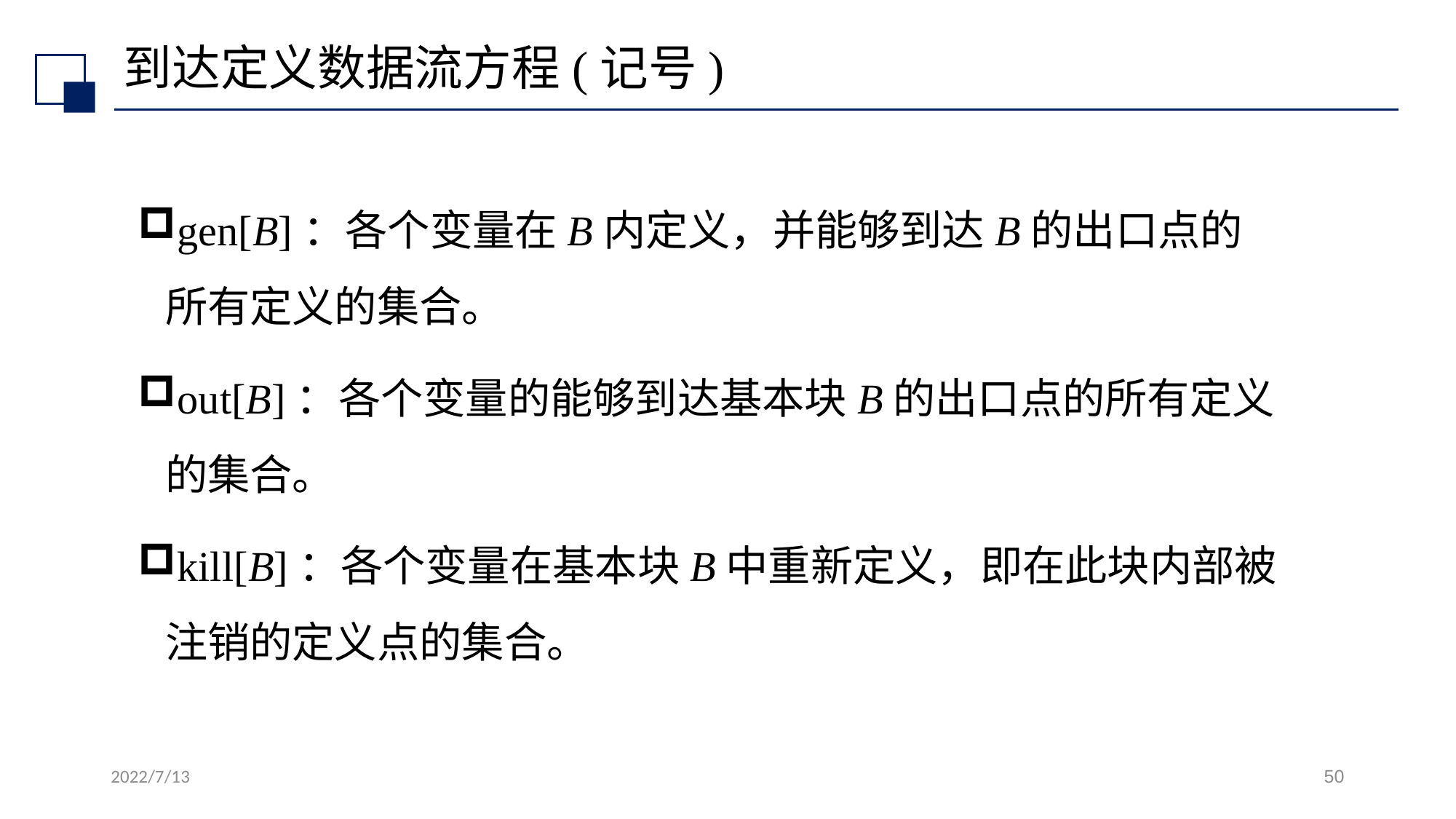

# 到达定义数据流方程(记号)
gen[B]：各个变量在B内定义，并能够到达B的出口点的所有定义的集合。
out[B]：各个变量的能够到达基本块B的出口点的所有定义的集合。
kill[B]：各个变量在基本块B中重新定义，即在此块内部被注销的定义点的集合。
2022/7/13
50